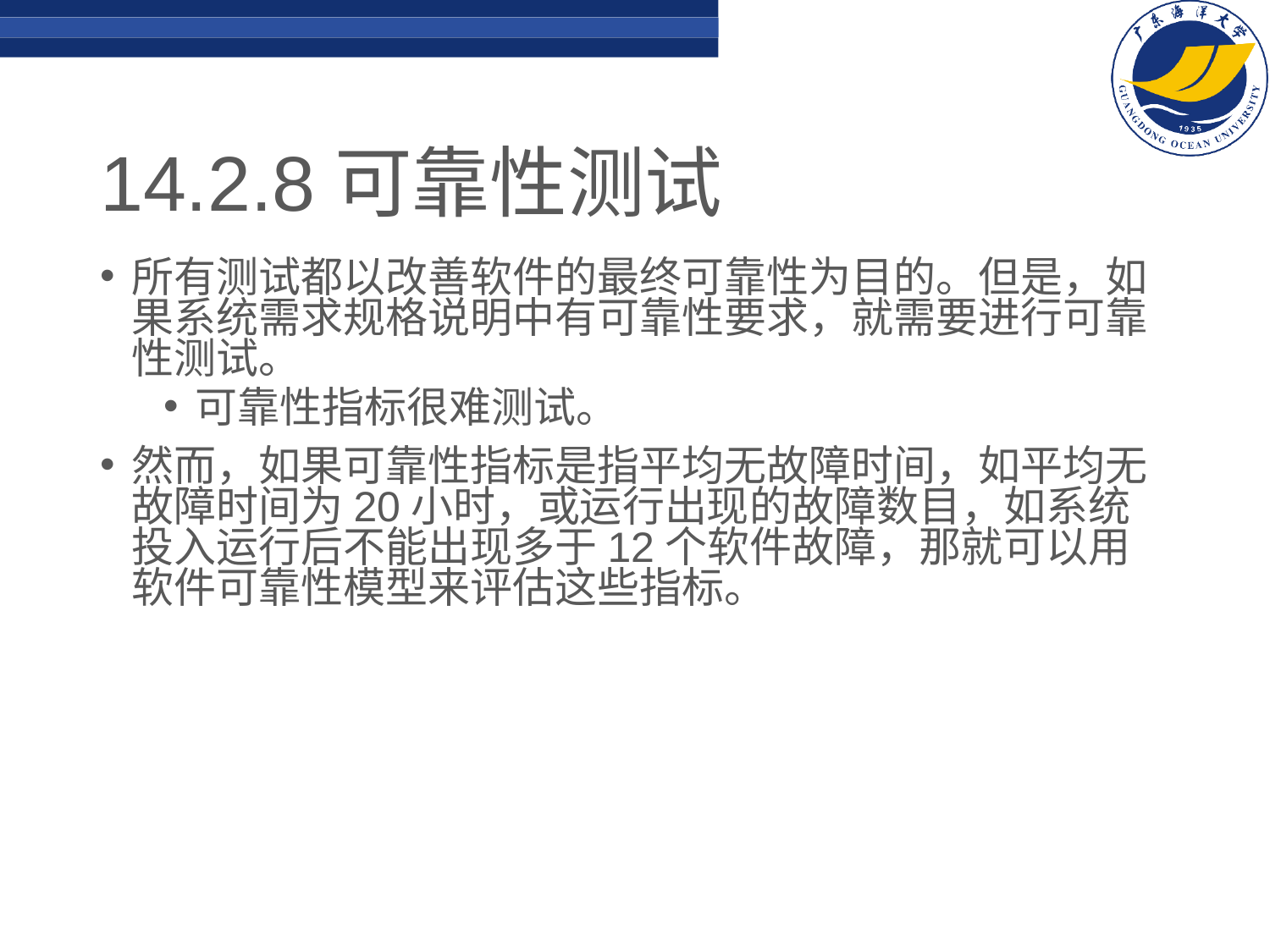

# 14.2.8可靠性测试
所有测试都以改善软件的最终可靠性为目的。但是，如果系统需求规格说明中有可靠性要求，就需要进行可靠性测试。
可靠性指标很难测试。
然而，如果可靠性指标是指平均无故障时间，如平均无故障时间为20小时，或运行出现的故障数目，如系统投入运行后不能出现多于12个软件故障，那就可以用软件可靠性模型来评估这些指标。
21